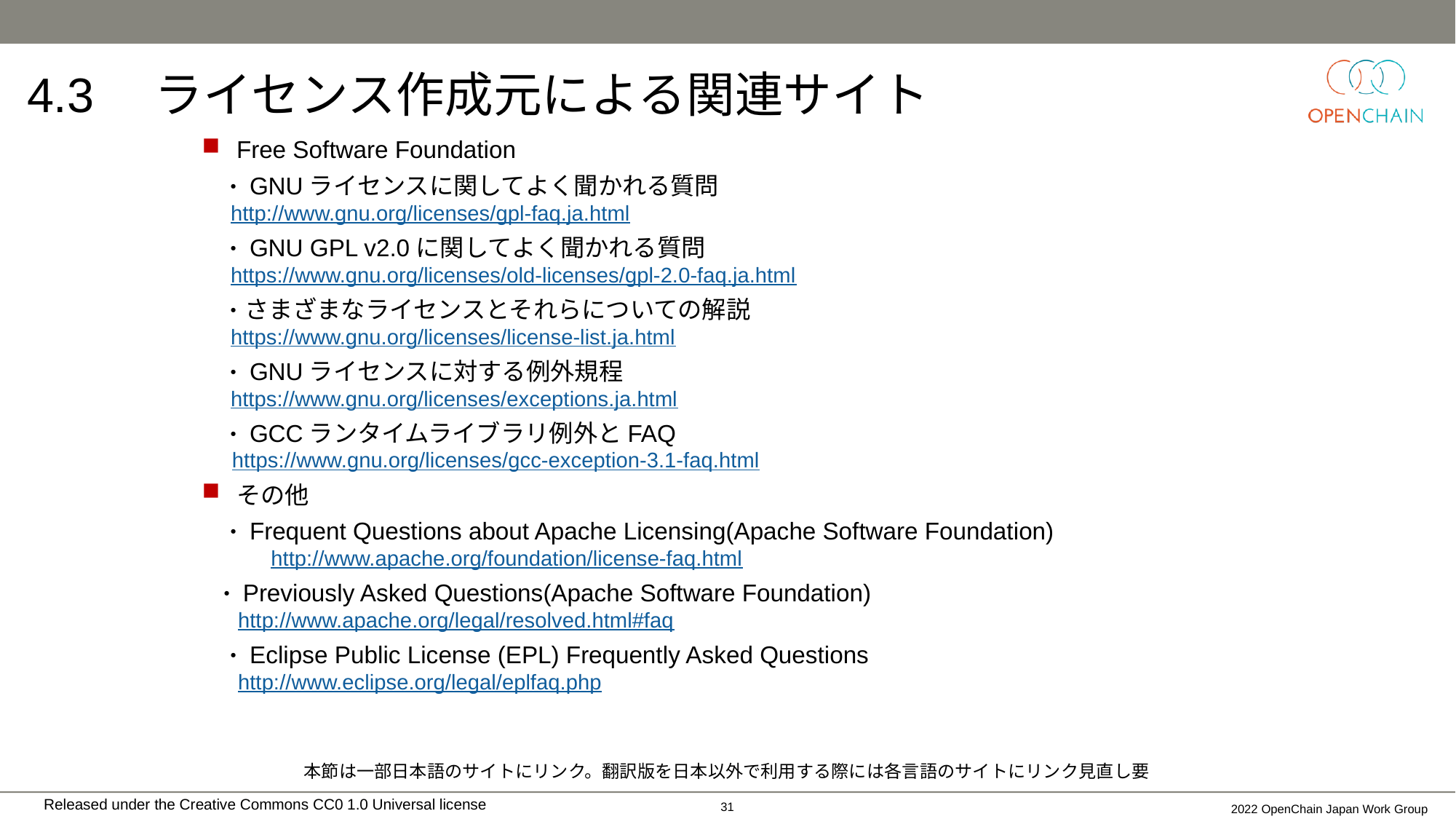

# 4.3　ライセンス作成元による関連サイト
Free Software Foundation
　・GNUライセンスに関してよく聞かれる質問
     http://www.gnu.org/licenses/gpl-faq.ja.html
　・GNU GPL v2.0に関してよく聞かれる質問
     https://www.gnu.org/licenses/old-licenses/gpl-2.0-faq.ja.html
　・さまざまなライセンスとそれらについての解説
     https://www.gnu.org/licenses/license-list.ja.html
　・GNUライセンスに対する例外規程
     https://www.gnu.org/licenses/exceptions.ja.html
　・GCCランタイムライブラリ例外とFAQ
     https://www.gnu.org/licenses/gcc-exception-3.1-faq.html
その他
　・Frequent Questions about Apache Licensing(Apache Software Foundation)
　　　http://www.apache.org/foundation/license-faq.html
  ・Previously Asked Questions(Apache Software Foundation)
      http://www.apache.org/legal/resolved.html#faq
　・Eclipse Public License (EPL) Frequently Asked Questions
      http://www.eclipse.org/legal/eplfaq.php

本節は一部日本語のサイトにリンク。翻訳版を日本以外で利用する際には各言語のサイトにリンク見直し要
31